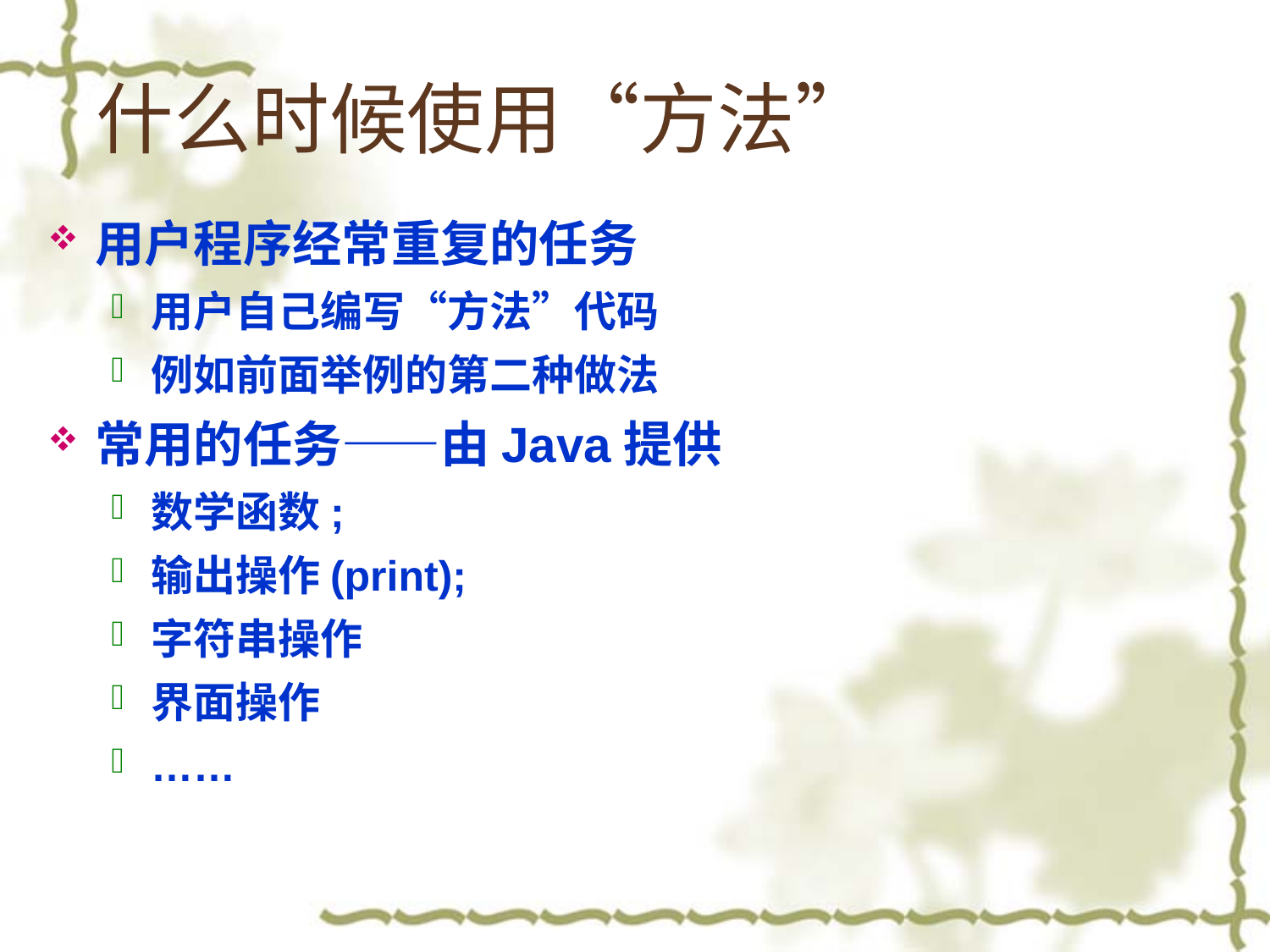

# 什么时候使用“方法”
用户程序经常重复的任务
用户自己编写“方法”代码
例如前面举例的第二种做法
常用的任务——由Java提供
数学函数;
输出操作(print);
字符串操作
界面操作
……